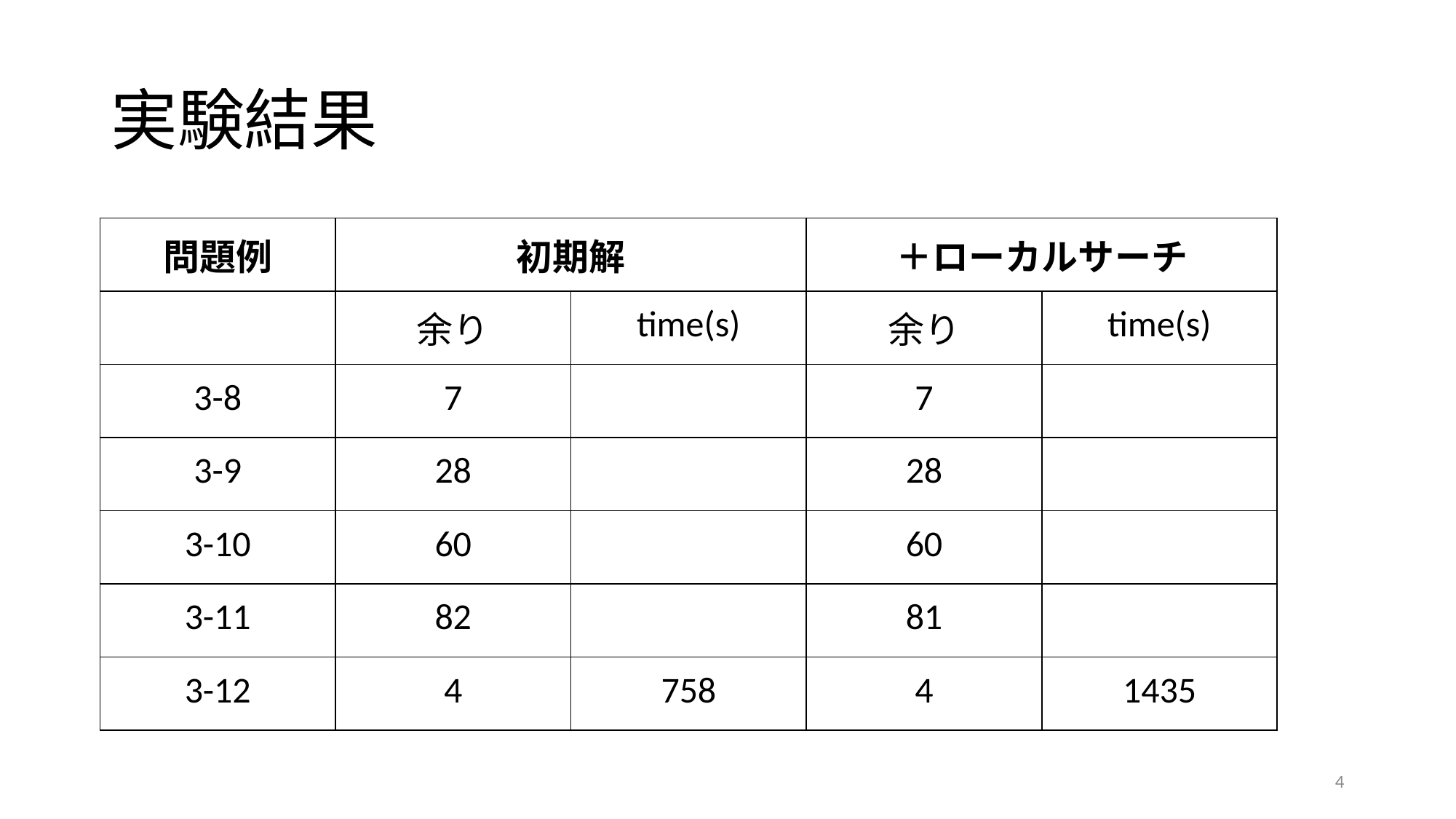

# 実験結果
| 問題例 | 初期解 |  | ＋ローカルサーチ |  |
| --- | --- | --- | --- | --- |
|  | 余り | time(s) | 余り | time(s) |
| 3-8 | 7 |  | 7 |  |
| 3-9 | 28 |  | 28 |  |
| 3-10 | 60 |  | 60 |  |
| 3-11 | 82 |  | 81 |  |
| 3-12 | 4 | 758 | 4 | 1435 |
4